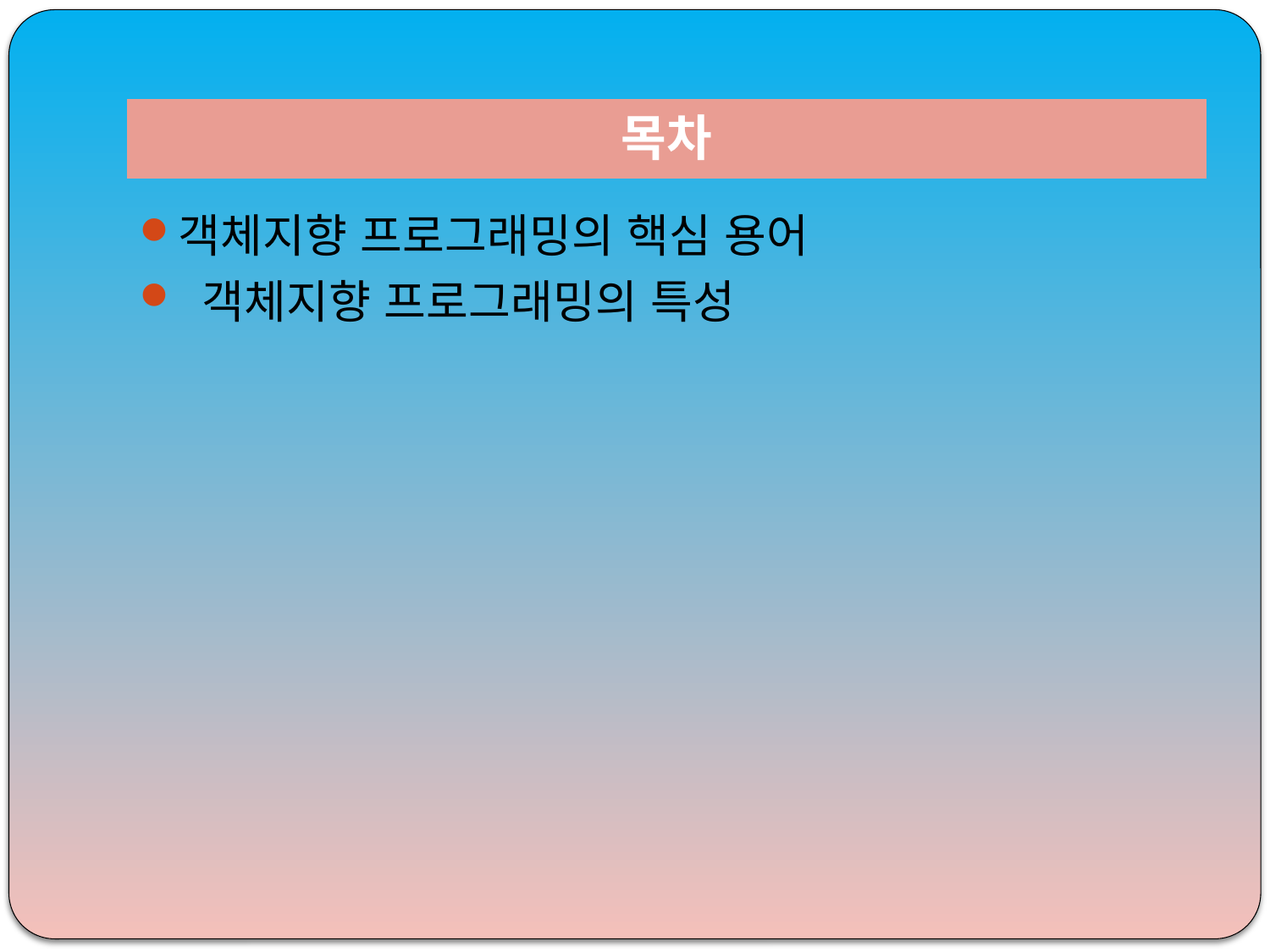

# 목차
객체지향 프로그래밍의 핵심 용어
 객체지향 프로그래밍의 특성